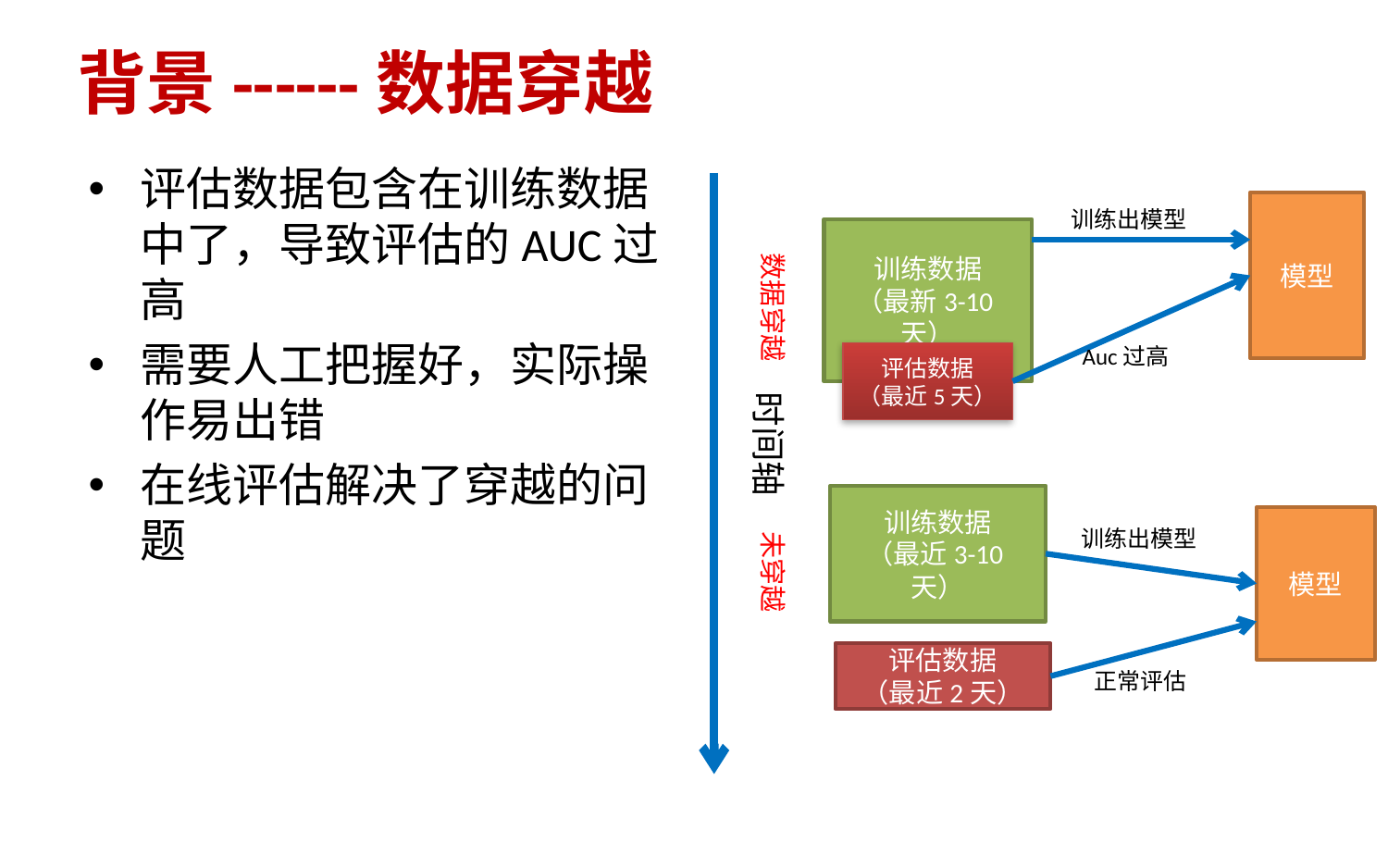

# 背景------数据穿越
评估数据包含在训练数据中了，导致评估的AUC过高
需要人工把握好，实际操作易出错
在线评估解决了穿越的问题
模型
训练出模型
训练数据
（最新3-10天）
数据穿越
Auc过高
评估数据
（最近5天）
时间轴
训练数据
（最近3-10天）
模型
未穿越
训练出模型
评估数据
（最近2天）
正常评估